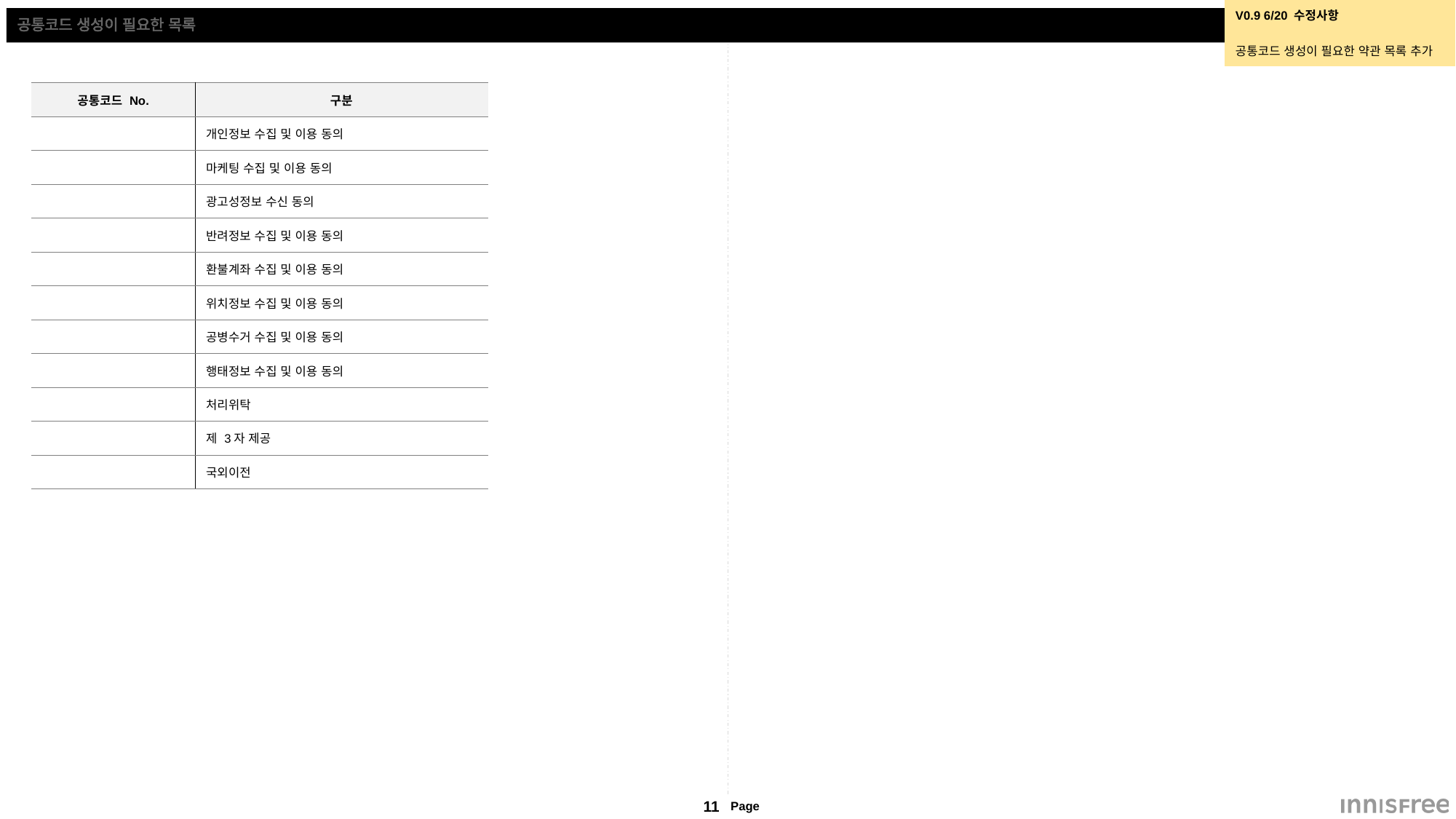

| V0.9 6/20 수정사항 |
| --- |
| 공통코드 생성이 필요한 약관 목록 추가 |
# 공통코드 생성이 필요한 목록
| 공통코드 No. | 구분 |
| --- | --- |
|  | 개인정보 수집 및 이용 동의 |
|  | 마케팅 수집 및 이용 동의 |
|  | 광고성정보 수신 동의 |
|  | 반려정보 수집 및 이용 동의 |
|  | 환불계좌 수집 및 이용 동의 |
|  | 위치정보 수집 및 이용 동의 |
|  | 공병수거 수집 및 이용 동의 |
|  | 행태정보 수집 및 이용 동의 |
|  | 처리위탁 |
|  | 제 3자 제공 |
|  | 국외이전 |